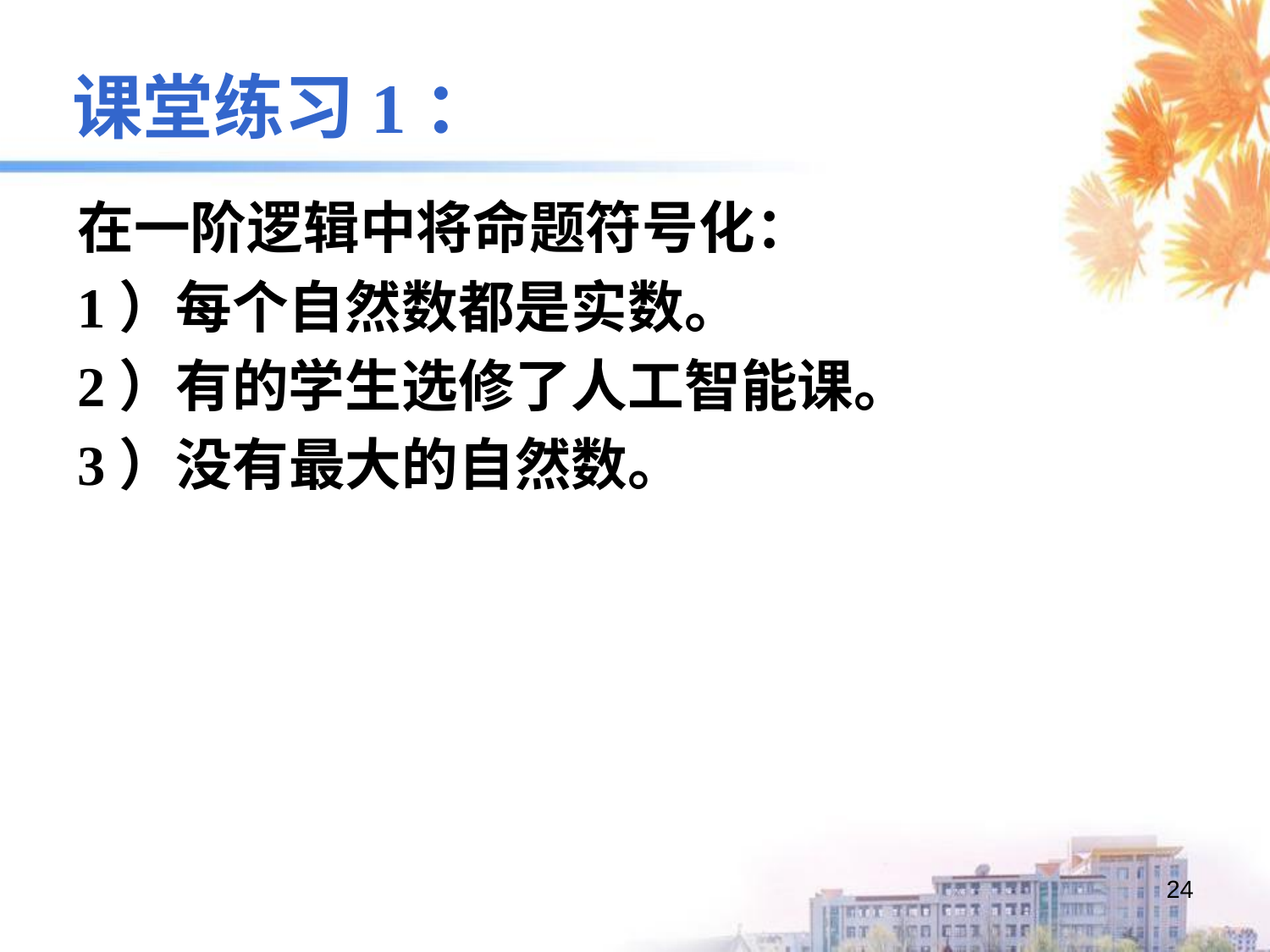

课堂练习1：
在一阶逻辑中将命题符号化：
1）每个自然数都是实数。
2）有的学生选修了人工智能课。
3）没有最大的自然数。
24